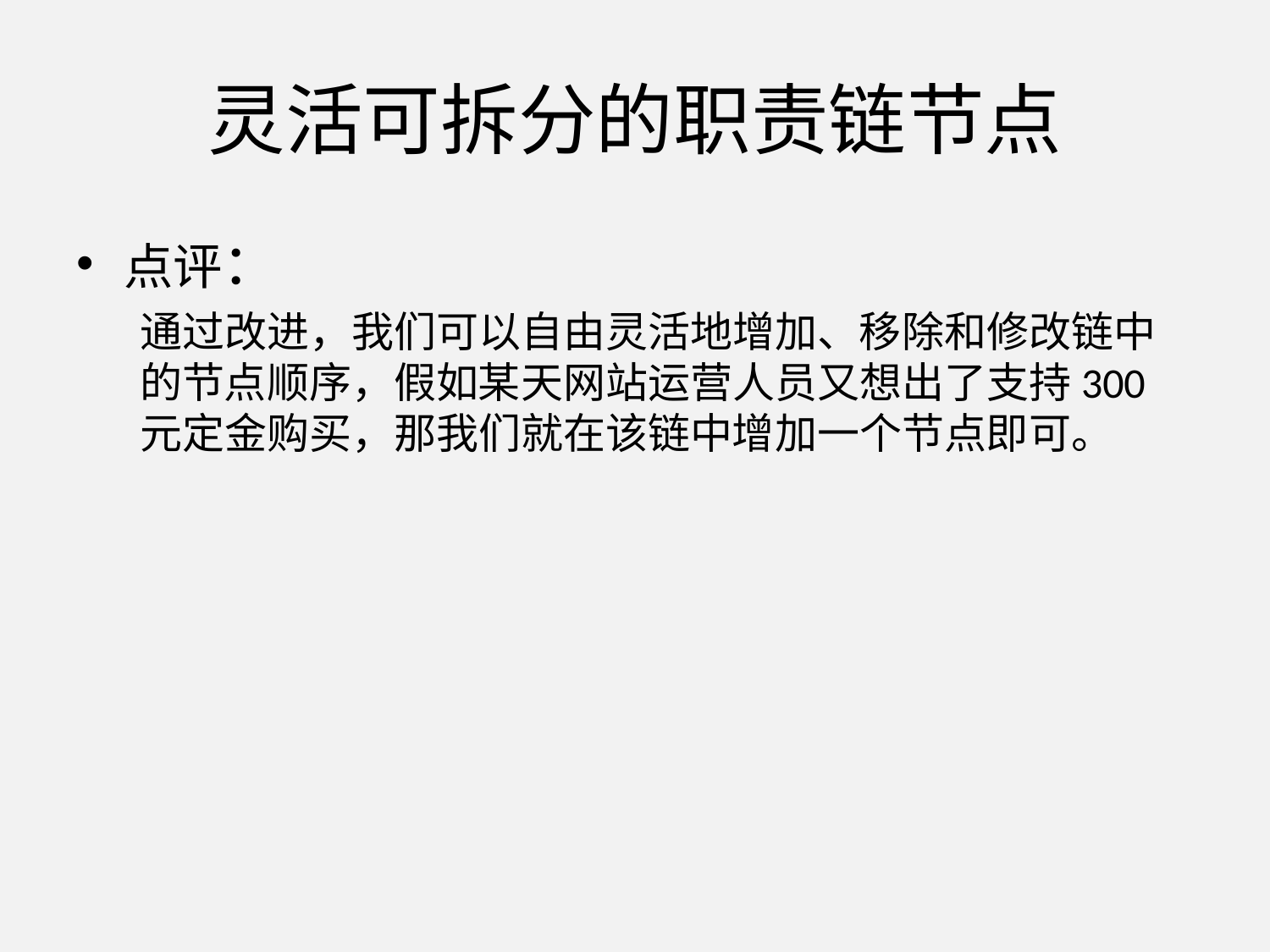

# 灵活可拆分的职责链节点
点评：
通过改进，我们可以自由灵活地增加、移除和修改链中的节点顺序，假如某天网站运营人员又想出了支持300元定金购买，那我们就在该链中增加一个节点即可。